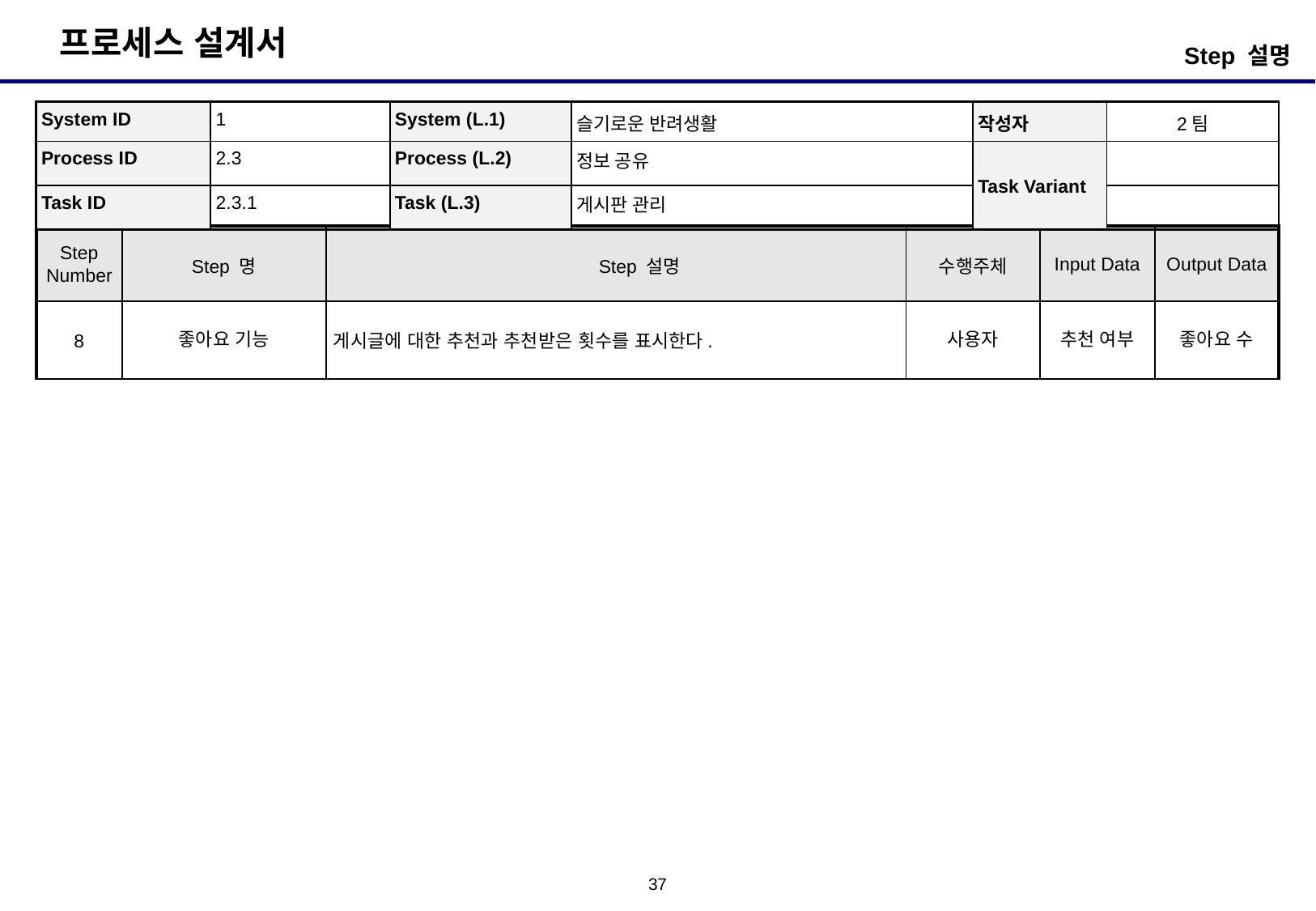

Step 설명
| System ID | 1 | System (L.1) | 슬기로운 반려생활 | 작성자 | 2팀 |
| --- | --- | --- | --- | --- | --- |
| Process ID | 2.3 | Process (L.2) | 정보 공유 | Task Variant |  |
| Task ID | 2.3.1 | Task (L.3) | 게시판 관리 |  |  |
| Step Number | Step 명 | Step 설명 | 수행주체 | Input Data | Output Data |
| --- | --- | --- | --- | --- | --- |
| 8 | 좋아요 기능 | 게시글에 대한 추천과 추천받은 횟수를 표시한다. | 사용자 | 추천 여부 | 좋아요 수 |